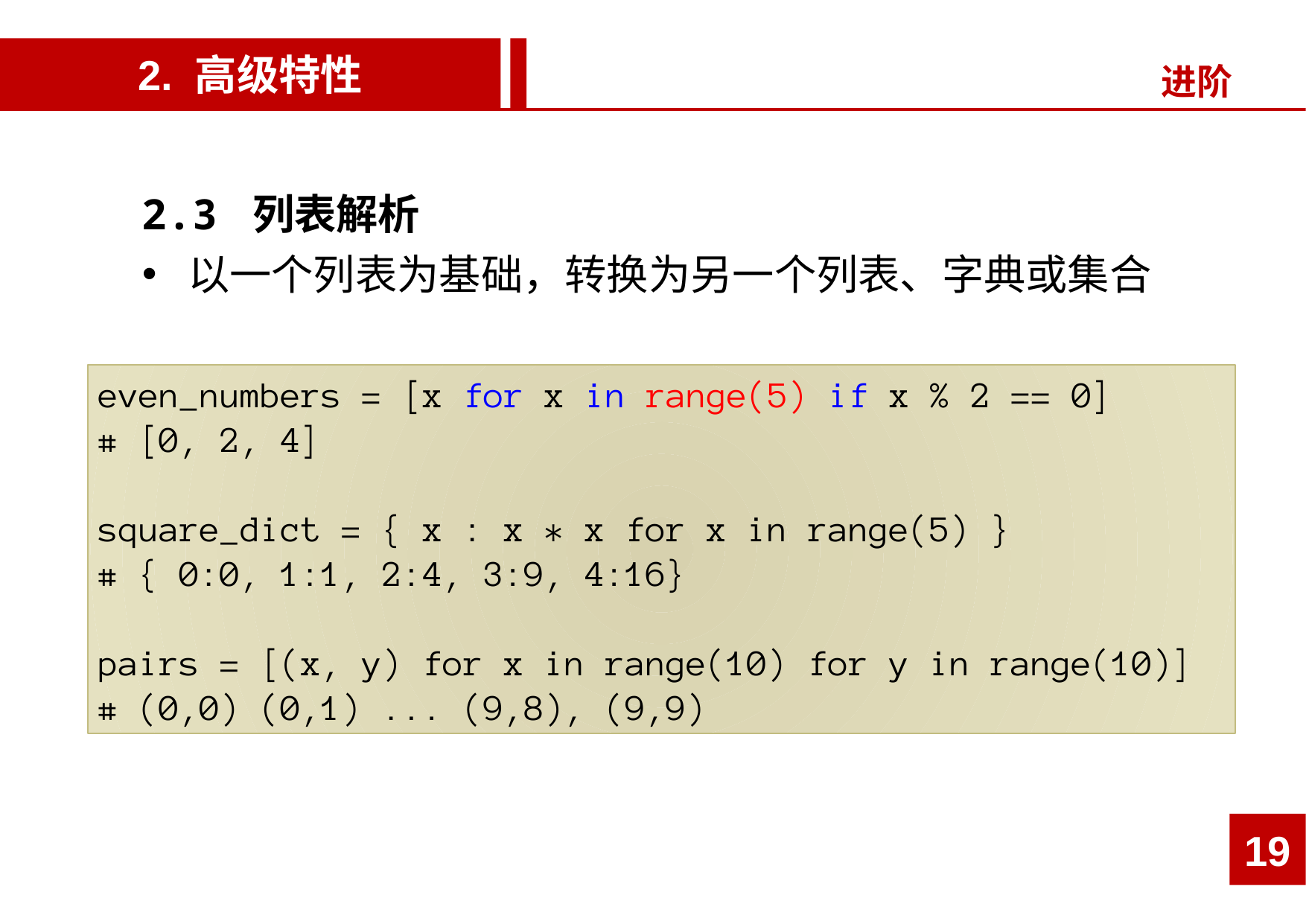

2. 高级特性

进阶
2.3 列表解析
 以一个列表为基础，转换为另一个列表、字典或集合
even_numbers = [x for x in range(5) if x % 2 == 0]
# [0, 2, 4]
square_dict = { x : x * x for x in range(5) }
# { 0:0, 1:1, 2:4, 3:9, 4:16}

pairs = [(x, y) for x in range(10) for y in range(10)]
# (0,0) (0,1) ... (9,8), (9,9)
19